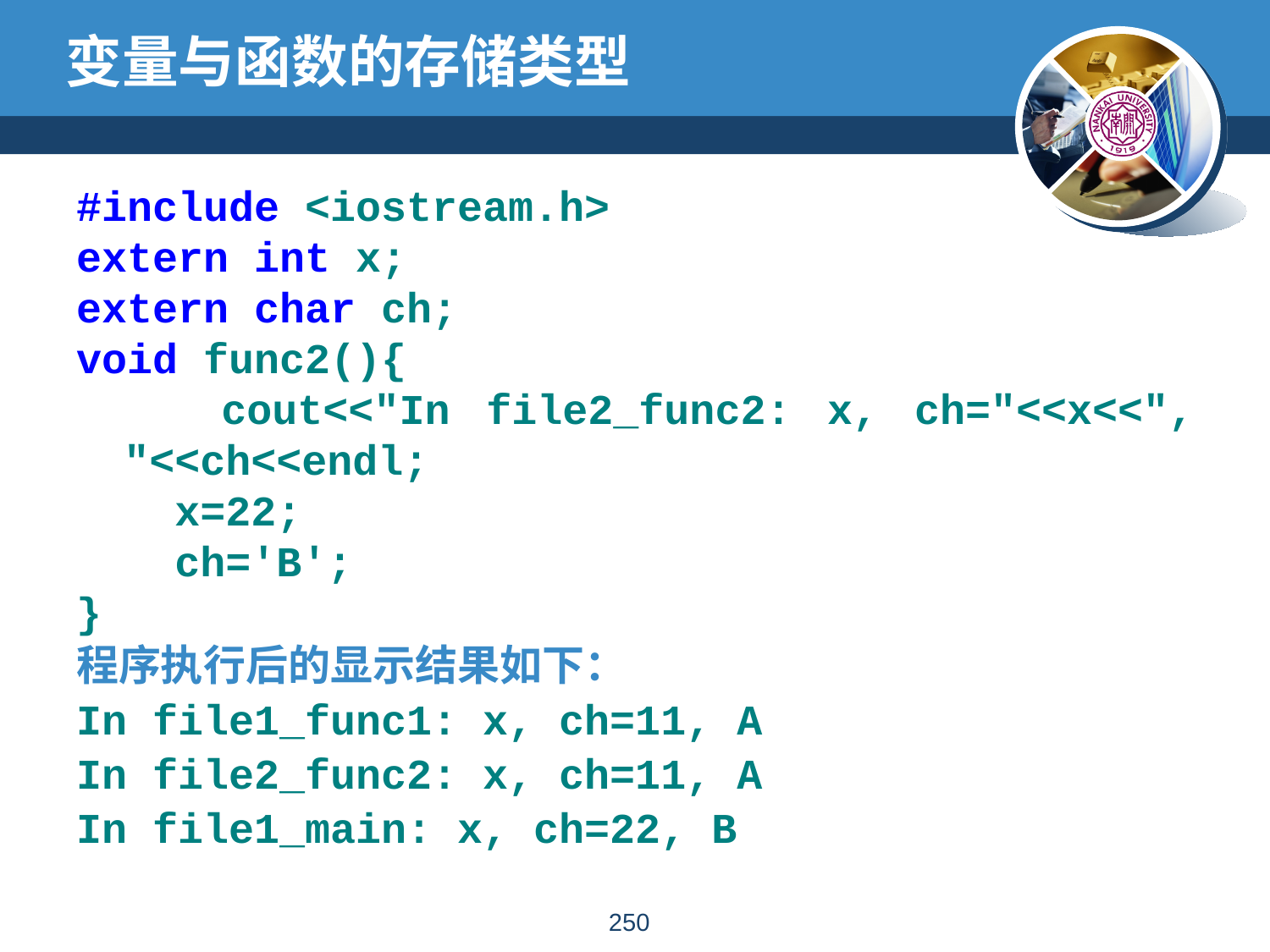

# 变量与函数的存储类型
#include <iostream.h>
extern int x;
extern char ch;
void func2(){
    cout<<"In file2_func2: x, ch="<<x<<", "<<ch<<endl;
	  x=22;
	  ch='B';
}
程序执行后的显示结果如下：
In file1_func1: x, ch=11, A
In file2_func2: x, ch=11, A
In file1_main: x, ch=22, B

250